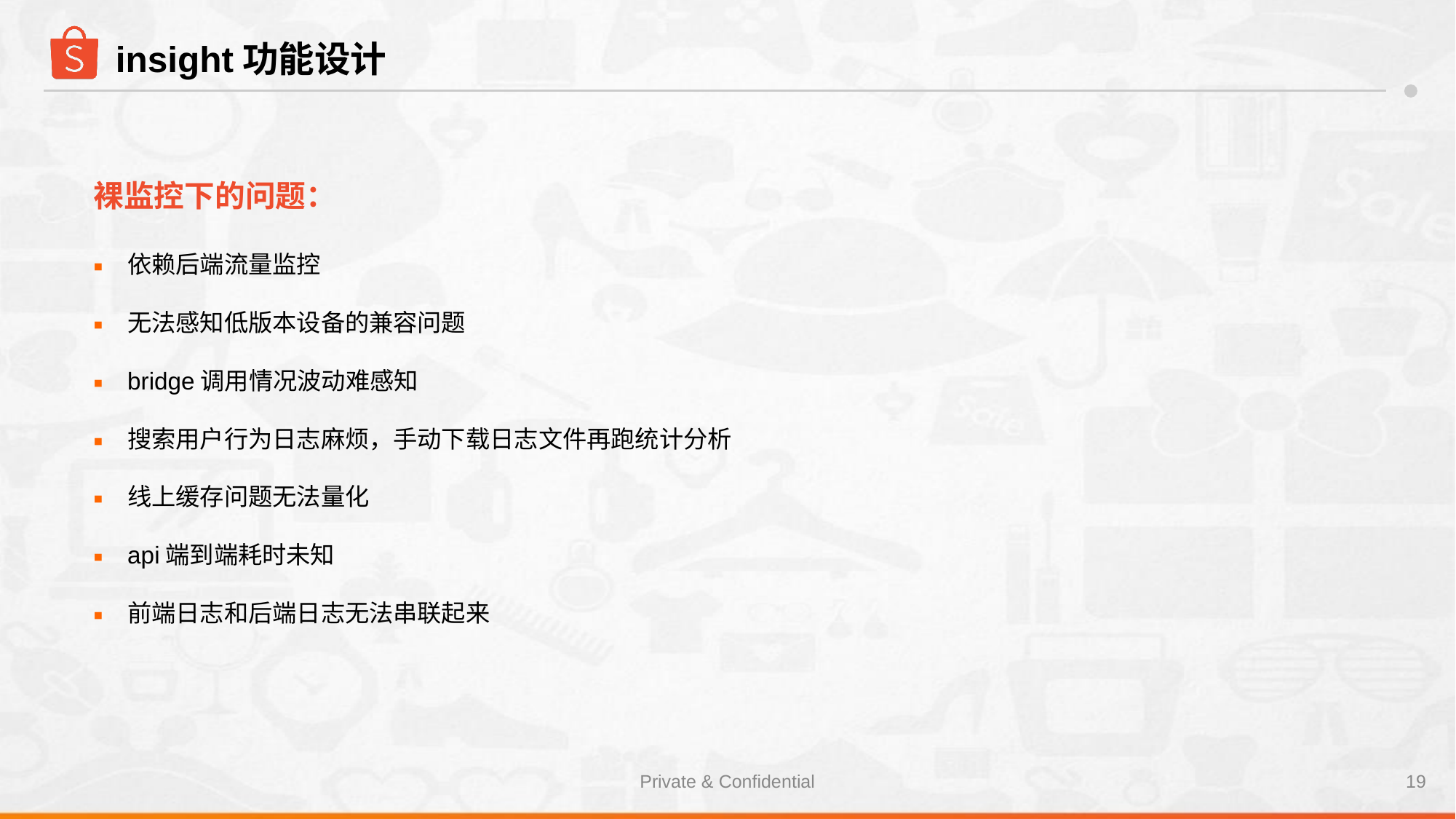

# insight功能设计
裸监控下的问题：

依赖后端流量监控

无法感知低版本设备的兼容问题

bridge调用情况波动难感知

搜索用户行为日志麻烦，手动下载日志文件再跑统计分析

线上缓存问题无法量化

api端到端耗时未知

前端日志和后端日志无法串联起来
Private & Confidential
19